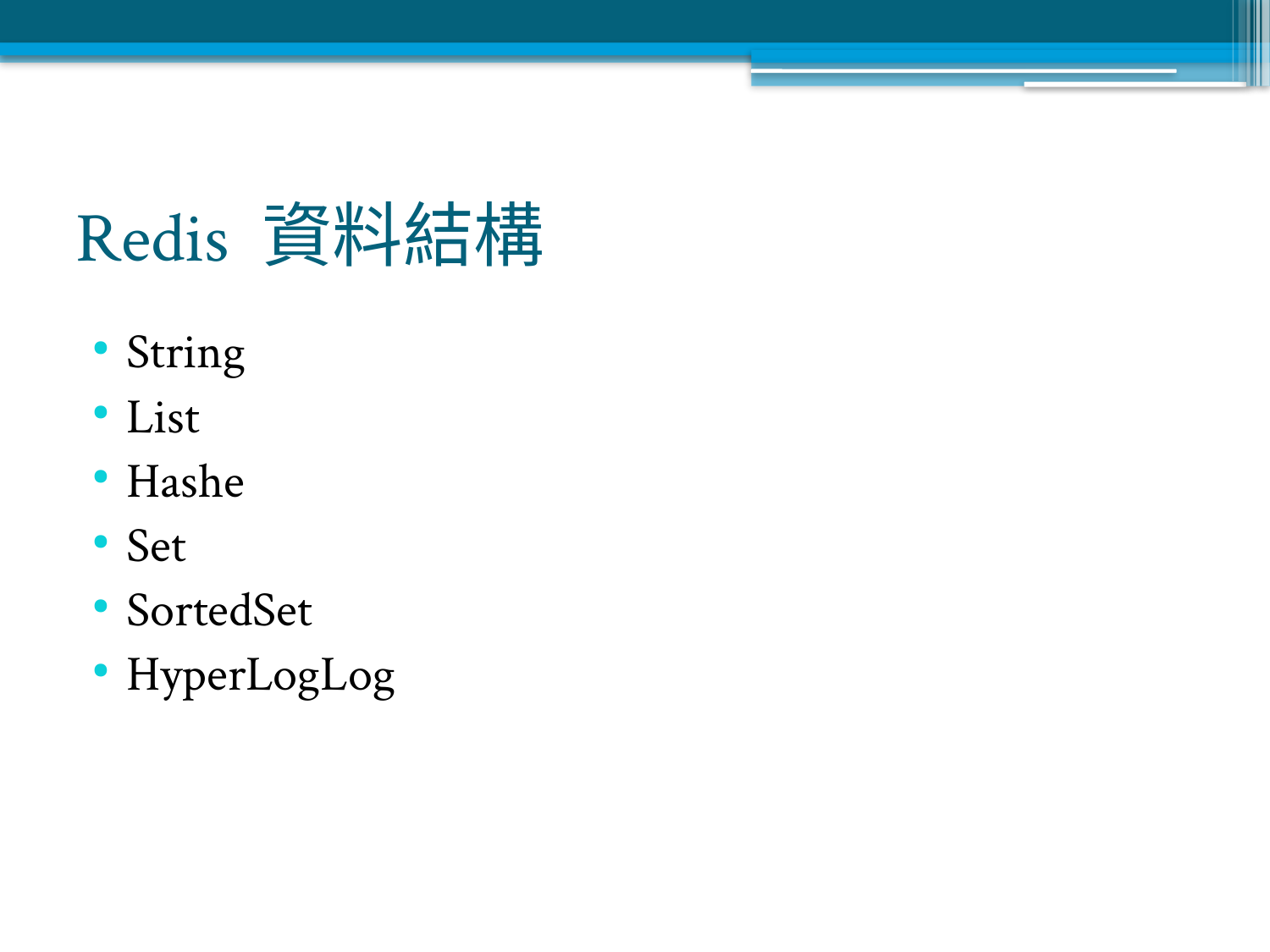

# Redis 資料結構
String
List
Hashe
Set
SortedSet
HyperLogLog